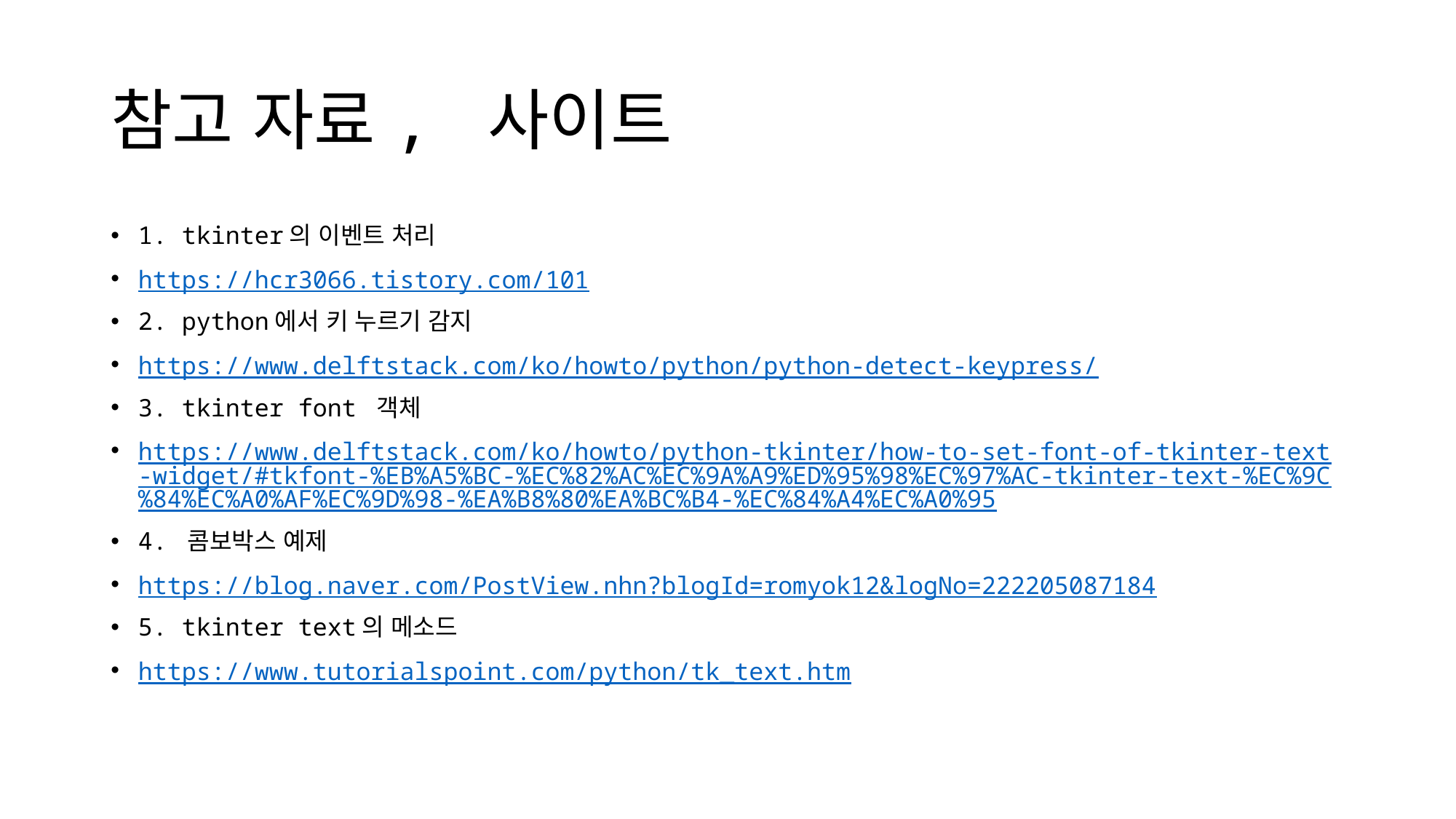

# 참고 자료, 사이트
1. tkinter의 이벤트 처리
https://hcr3066.tistory.com/101
2. python에서 키 누르기 감지
https://www.delftstack.com/ko/howto/python/python-detect-keypress/
3. tkinter font 객체
https://www.delftstack.com/ko/howto/python-tkinter/how-to-set-font-of-tkinter-text-widget/#tkfont-%EB%A5%BC-%EC%82%AC%EC%9A%A9%ED%95%98%EC%97%AC-tkinter-text-%EC%9C%84%EC%A0%AF%EC%9D%98-%EA%B8%80%EA%BC%B4-%EC%84%A4%EC%A0%95
4. 콤보박스 예제
https://blog.naver.com/PostView.nhn?blogId=romyok12&logNo=222205087184
5. tkinter text의 메소드
https://www.tutorialspoint.com/python/tk_text.htm